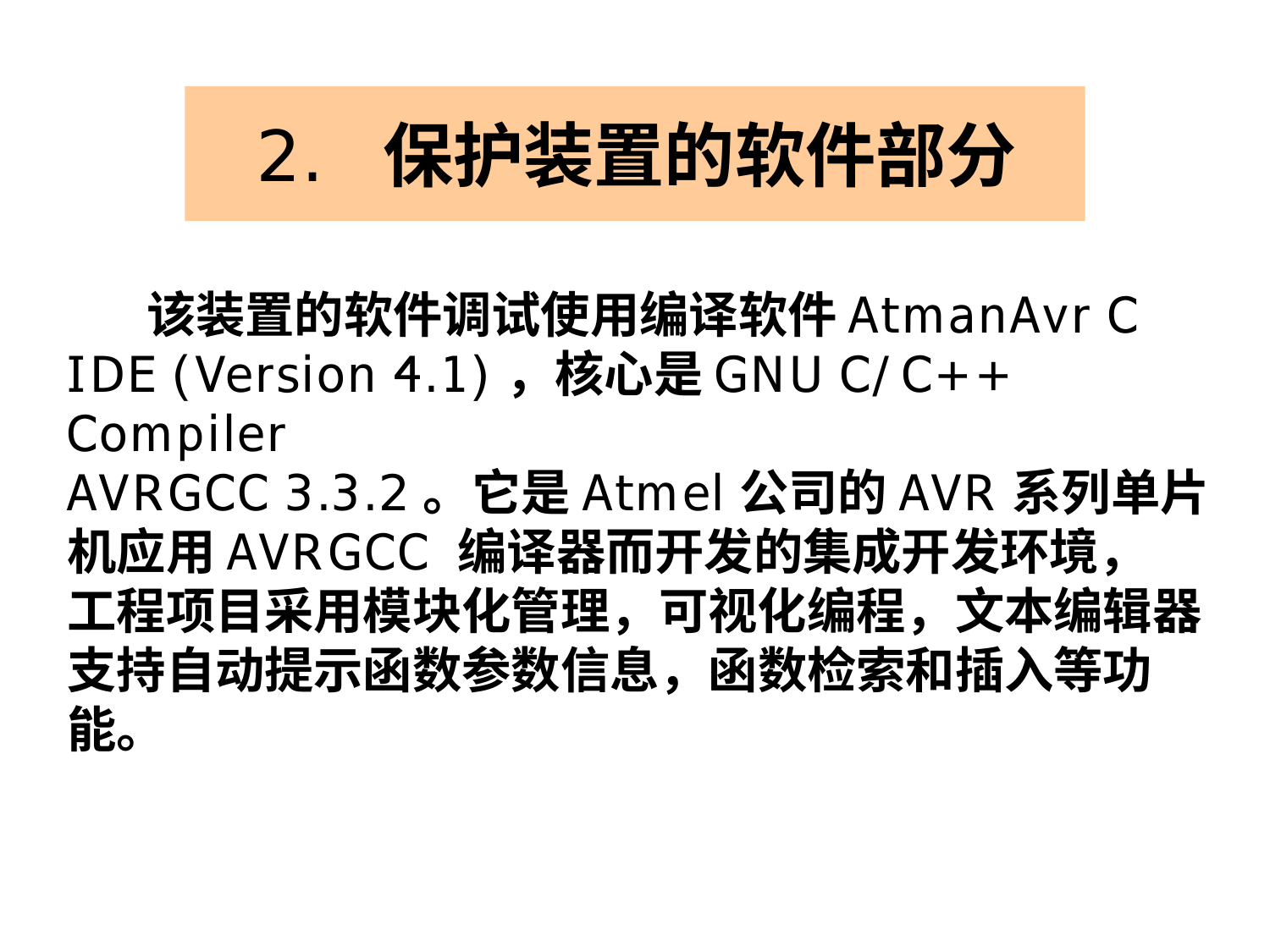

# 2.  保护装置的软件部分

      该装置的软件调试使用编译软件AtmanAvr C IDE (Version 4.1)，核心是GNU C/C++ Compiler
AVRGCC 3.3.2。它是Atmel公司的AVR系列单片
机应用AVRGCC 编译器而开发的集成开发环境，
工程项目采用模块化管理，可视化编程，文本编辑器
支持自动提示函数参数信息，函数检索和插入等功能。